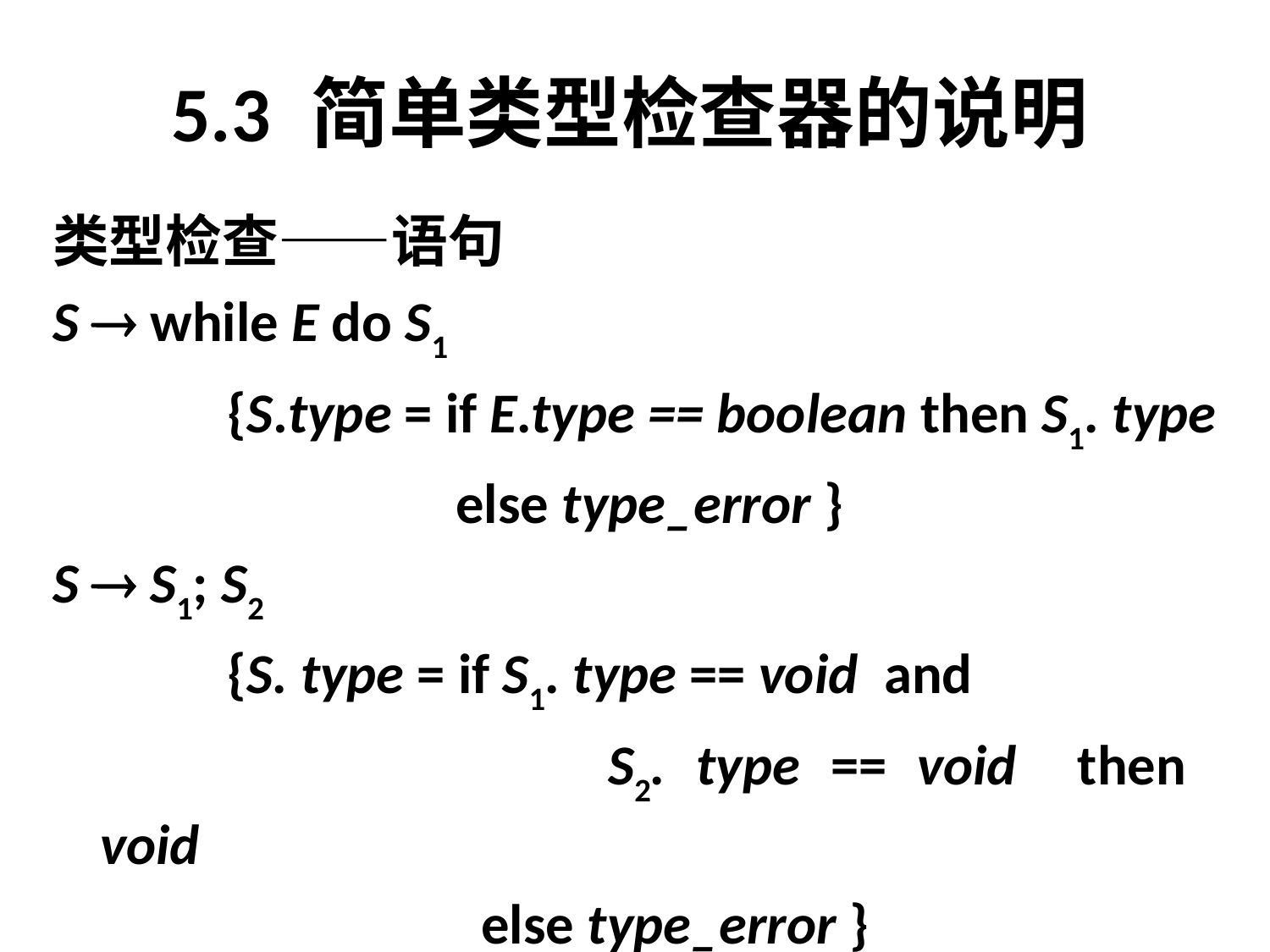

# 5.3 简单类型检查器的说明
类型检查——语句
S → while E do S1
		{S.type = if E.type == boolean then S1. type
			        else type_error }
S → S1; S2
		{S. type = if S1. type == void  and
					S2. type == void  then  void
				else type_error }